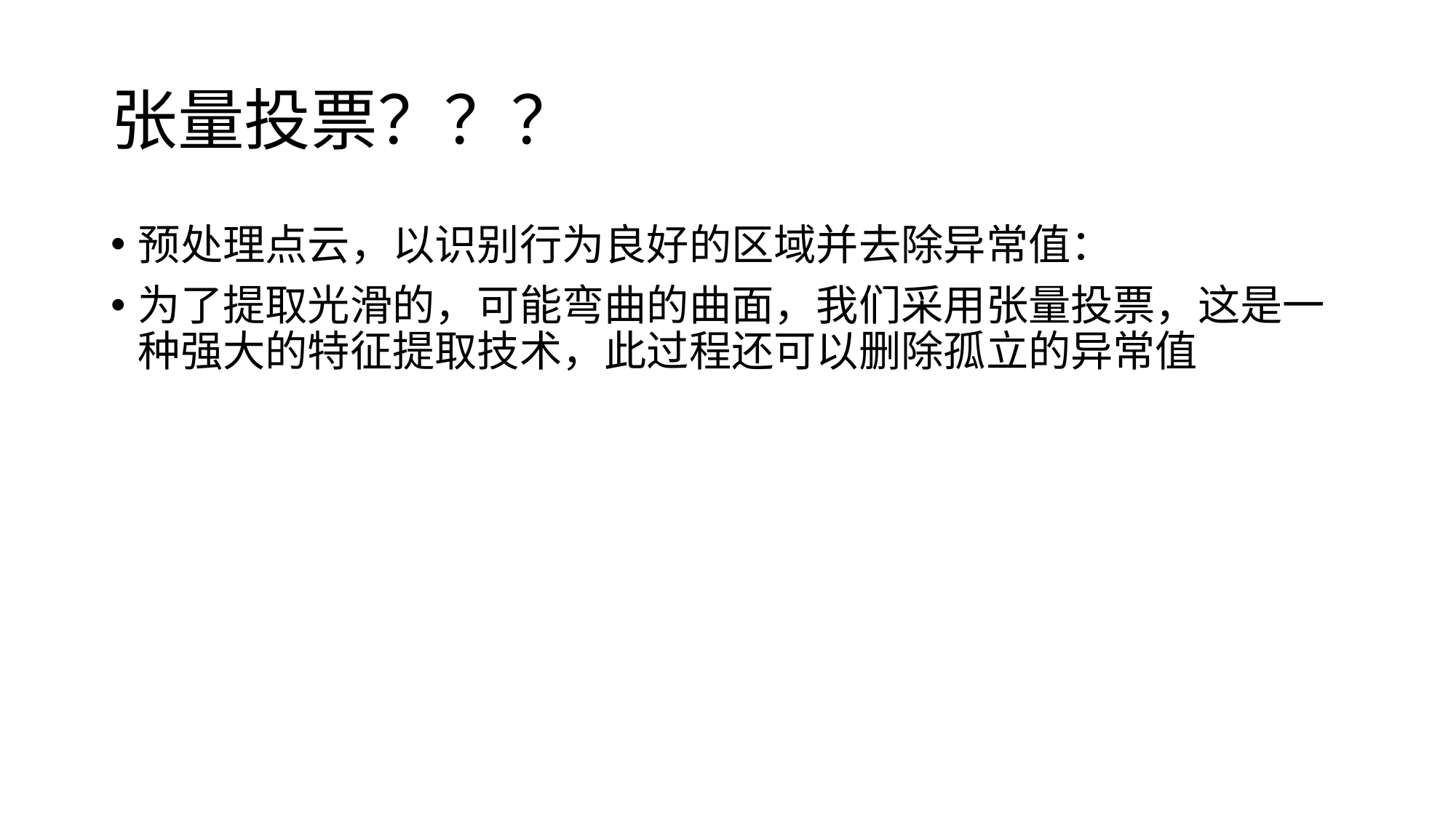

# 张量投票？？？
预处理点云，以识别行为良好的区域并去除异常值：
为了提取光滑的，可能弯曲的曲面，我们采用张量投票，这是一种强大的特征提取技术，此过程还可以删除孤立的异常值